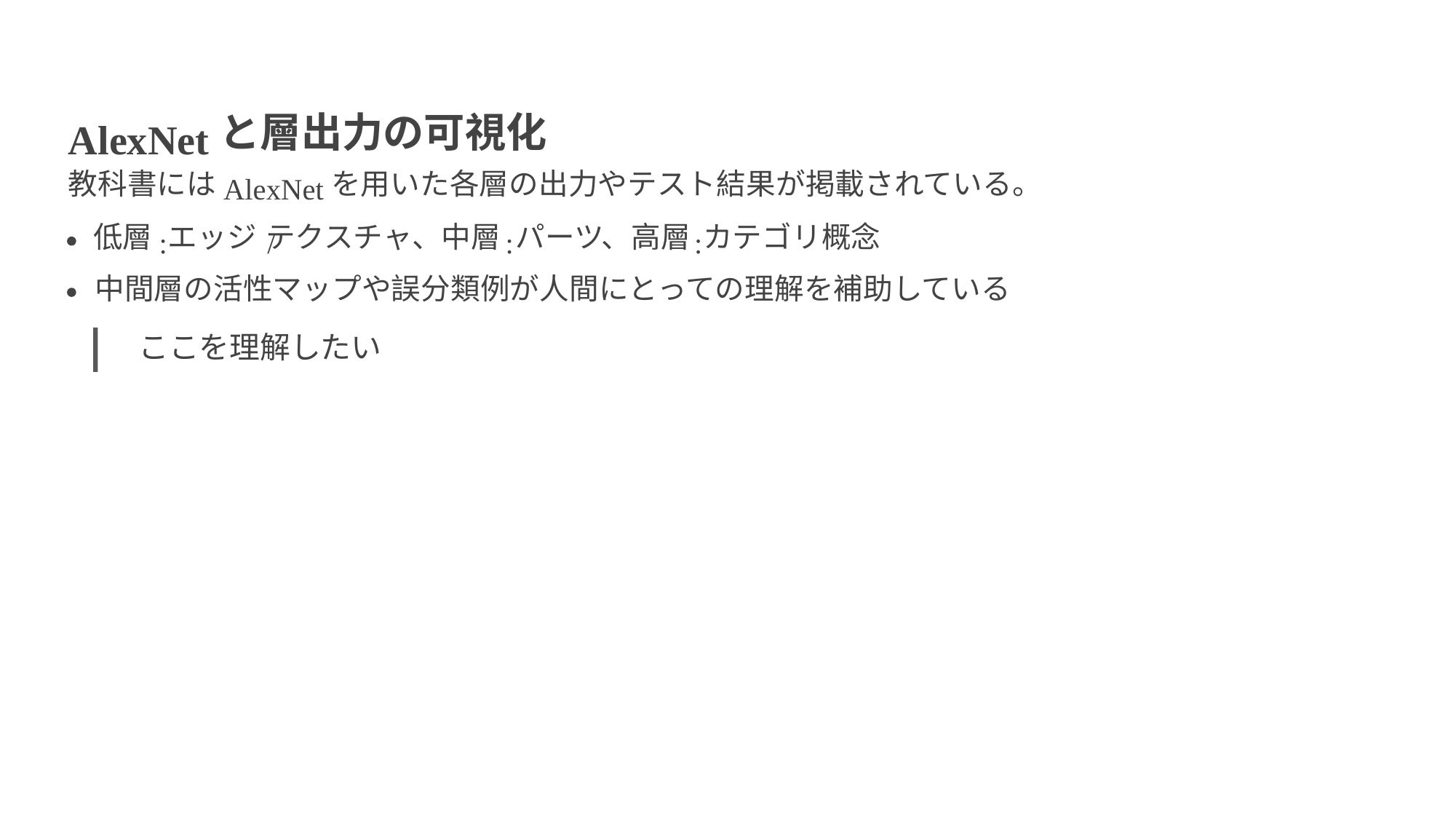

と層出⼒の可視化
AlexNet
教科書には
を⽤いた各層の出⼒やテスト結果が掲載されている。
 AlexNet
低層
エッジ
テクスチャ、中層
パーツ、⾼層
カテゴリ概念
:
/
:
:

中間層の活性マップや誤分類例が⼈間にとっての理解を補助している

ここを理解したい